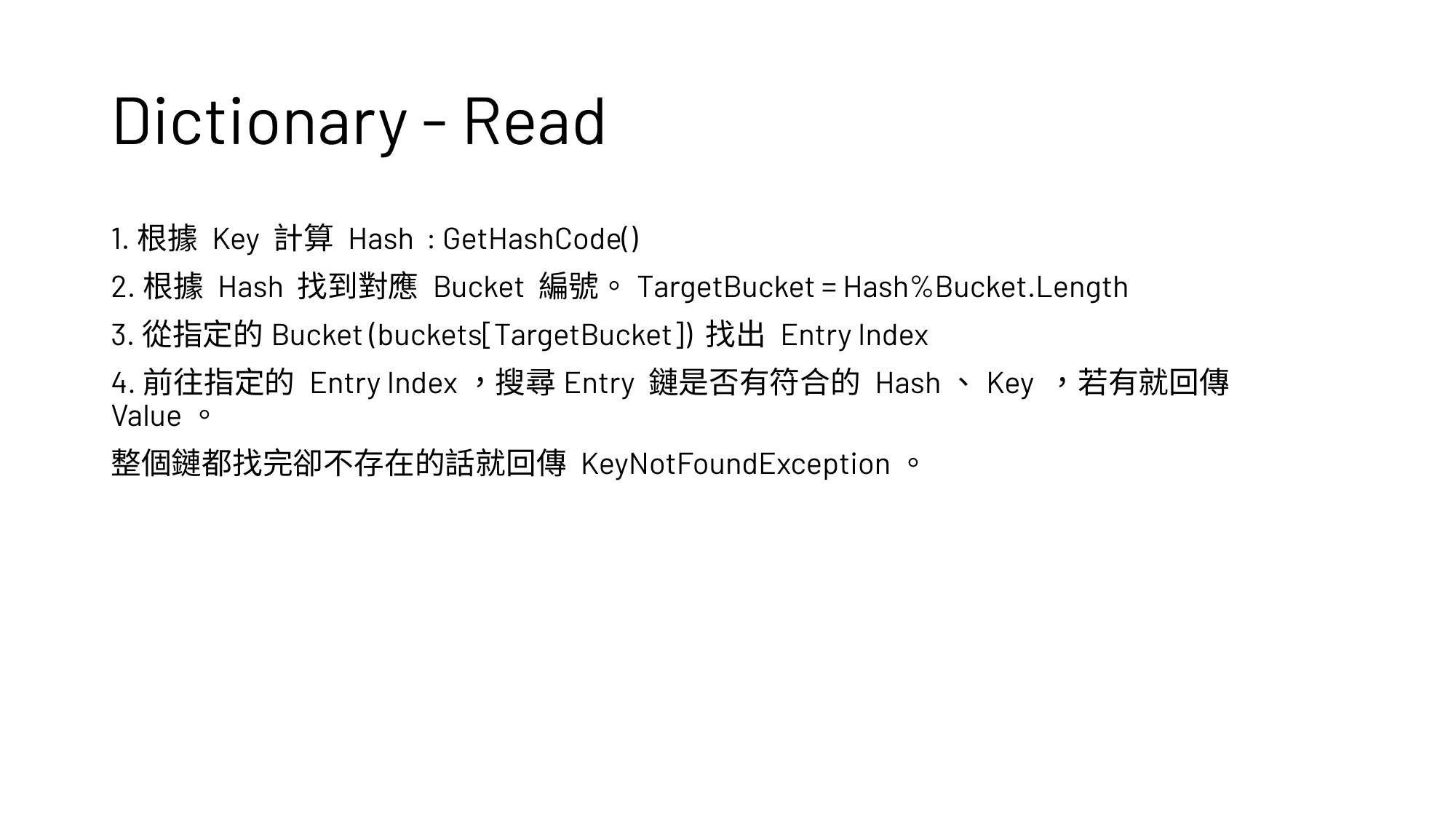

# Dictionary - Read
1.根據 Key 計算 Hash  : GetHashCode()
2.根據 Hash 找到對應 Bucket 編號。TargetBucket = Hash%Bucket.Length
3.從指定的Bucket (buckets[TargetBucket]) 找出 Entry Index
4.前往指定的 Entry Index，搜尋Entry 鏈是否有符合的 Hash、Key ，若有就回傳 Value。
整個鏈都找完卻不存在的話就回傳 KeyNotFoundException。